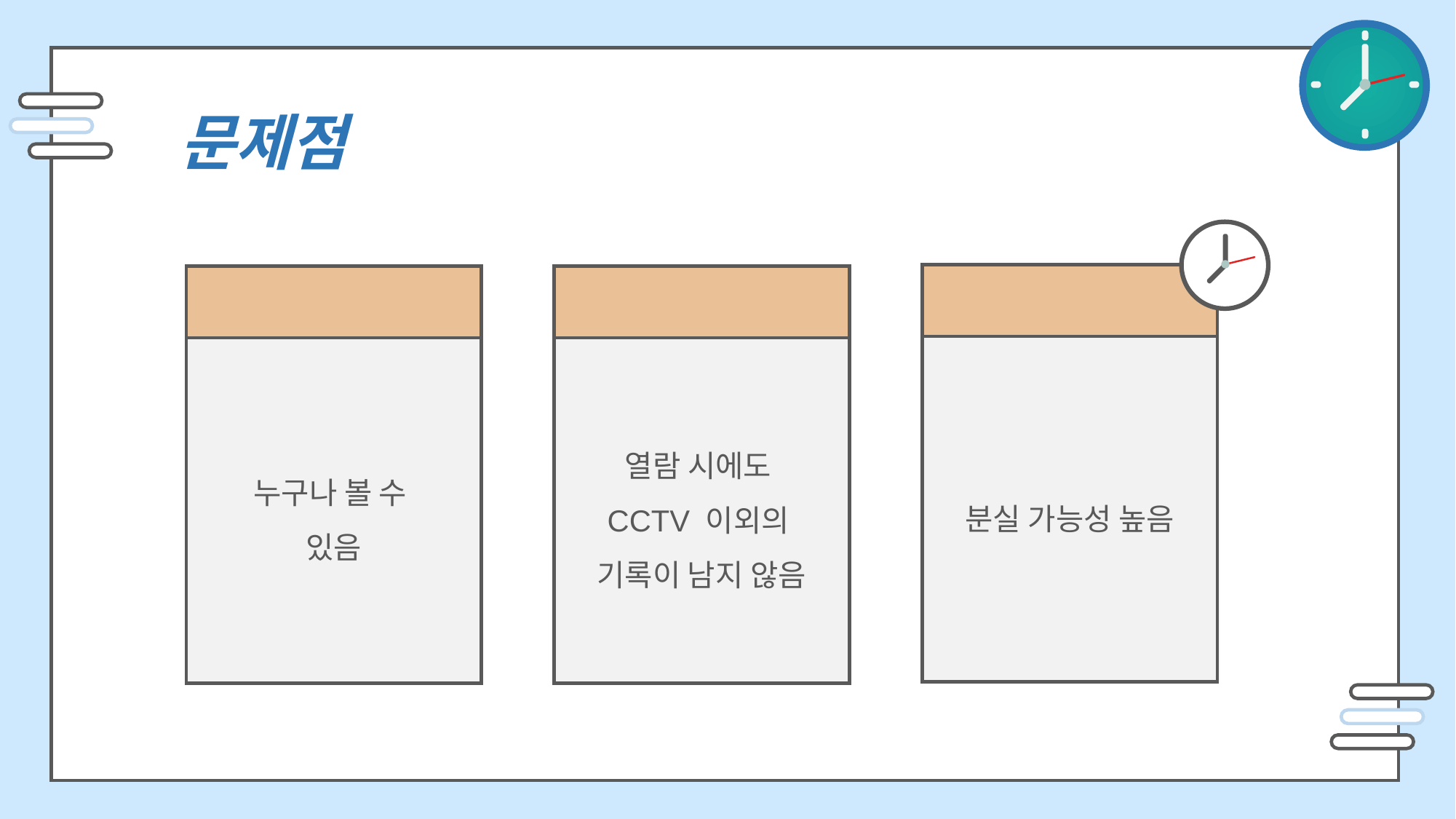

문제점

분실 가능성 높음
누구나 볼 수
있음
열람 시에도CCTV 이외의
기록이 남지 않음